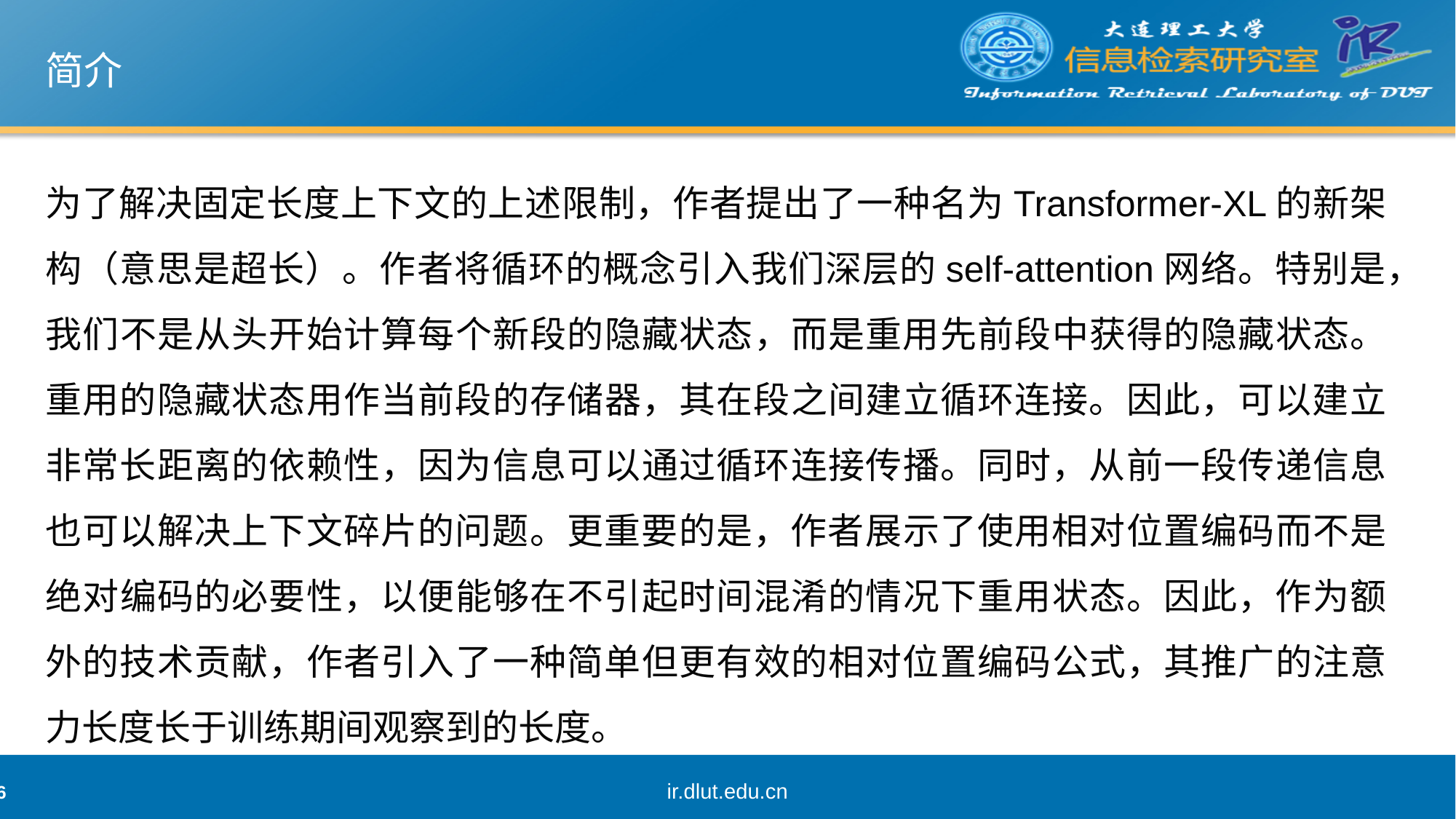

# 简介
为了解决固定长度上下文的上述限制，作者提出了一种名为Transformer-XL的新架构（意思是超长）。作者将循环的概念引入我们深层的self-attention网络。特别是，我们不是从头开始计算每个新段的隐藏状态，而是重用先前段中获得的隐藏状态。重用的隐藏状态用作当前段的存储器，其在段之间建立循环连接。因此，可以建立非常长距离的依赖性，因为信息可以通过循环连接传播。同时，从前一段传递信息也可以解决上下文碎片的问题。更重要的是，作者展示了使用相对位置编码而不是绝对编码的必要性，以便能够在不引起时间混淆的情况下重用状态。因此，作为额外的技术贡献，作者引入了一种简单但更有效的相对位置编码公式，其推广的注意力长度长于训练期间观察到的长度。
6